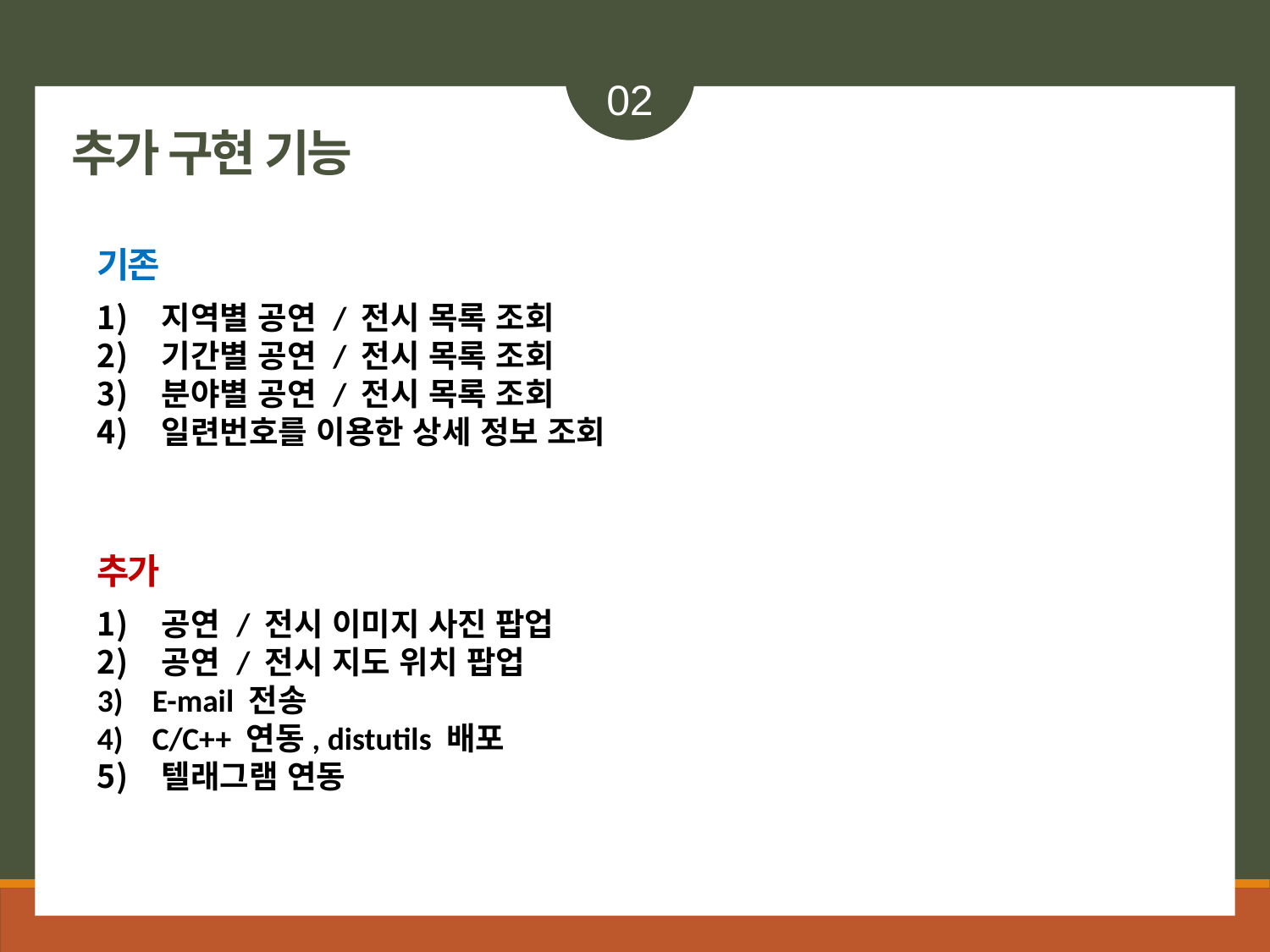

02

추가 구현 기능
기존
 지역별 공연 / 전시 목록 조회
 기간별 공연 / 전시 목록 조회
 분야별 공연 / 전시 목록 조회
 일련번호를 이용한 상세 정보 조회
추가
 공연 / 전시 이미지 사진 팝업
 공연 / 전시 지도 위치 팝업
 E-mail 전송
 C/C++ 연동, distutils 배포
 텔래그램 연동